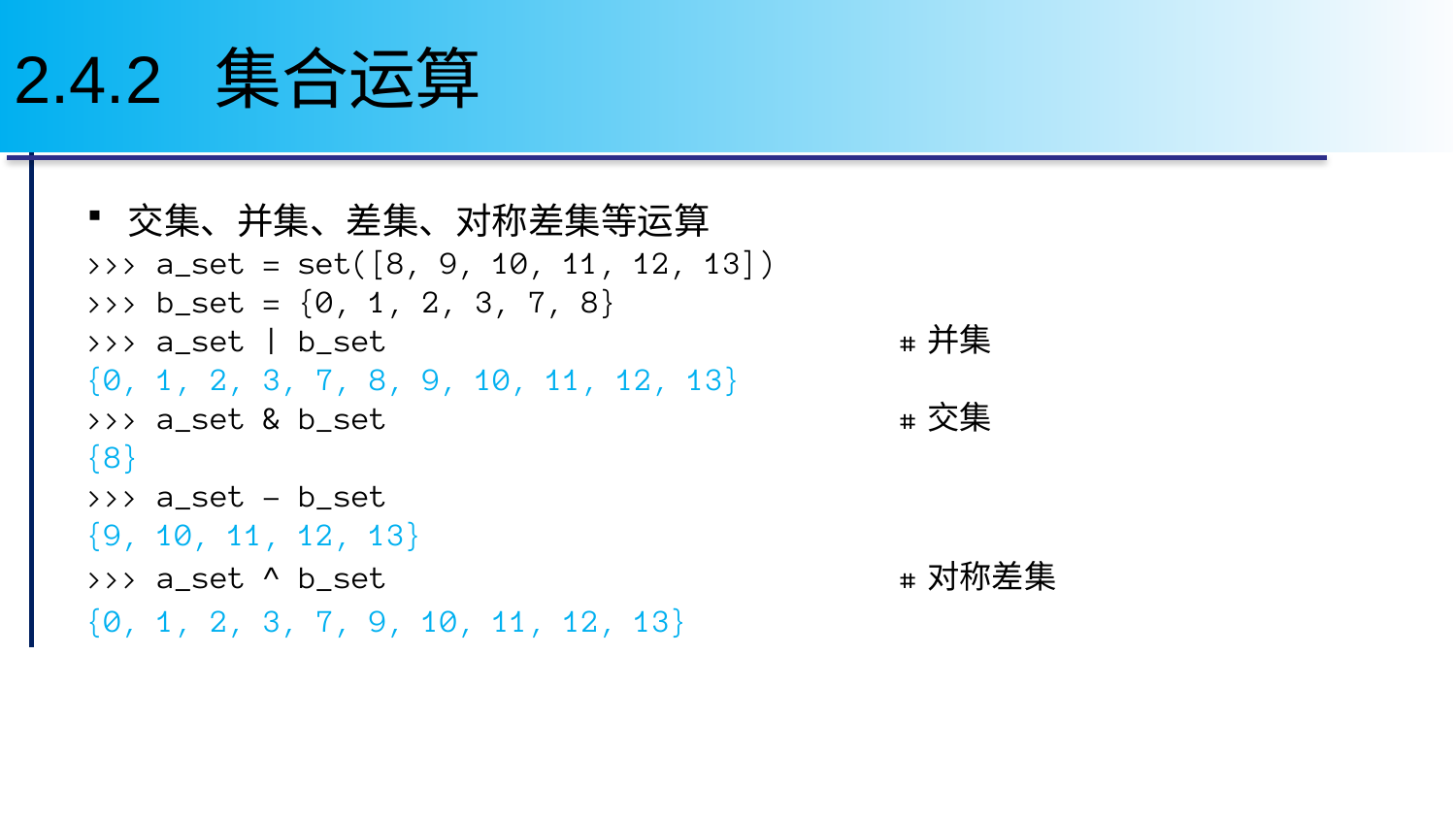

# 2.4.2  集合运算
交集、并集、差集、对称差集等运算
>>> a_set = set([8, 9, 10, 11, 12, 13])
>>> b_set = {0, 1, 2, 3, 7, 8}
>>> a_set | b_set                             #并集
{0, 1, 2, 3, 7, 8, 9, 10, 11, 12, 13}
>>> a_set & b_set                             #交集
{8}
>>> a_set - b_set
{9, 10, 11, 12, 13}
>>> a_set ^ b_set                             #对称差集
{0, 1, 2, 3, 7, 9, 10, 11, 12, 13}